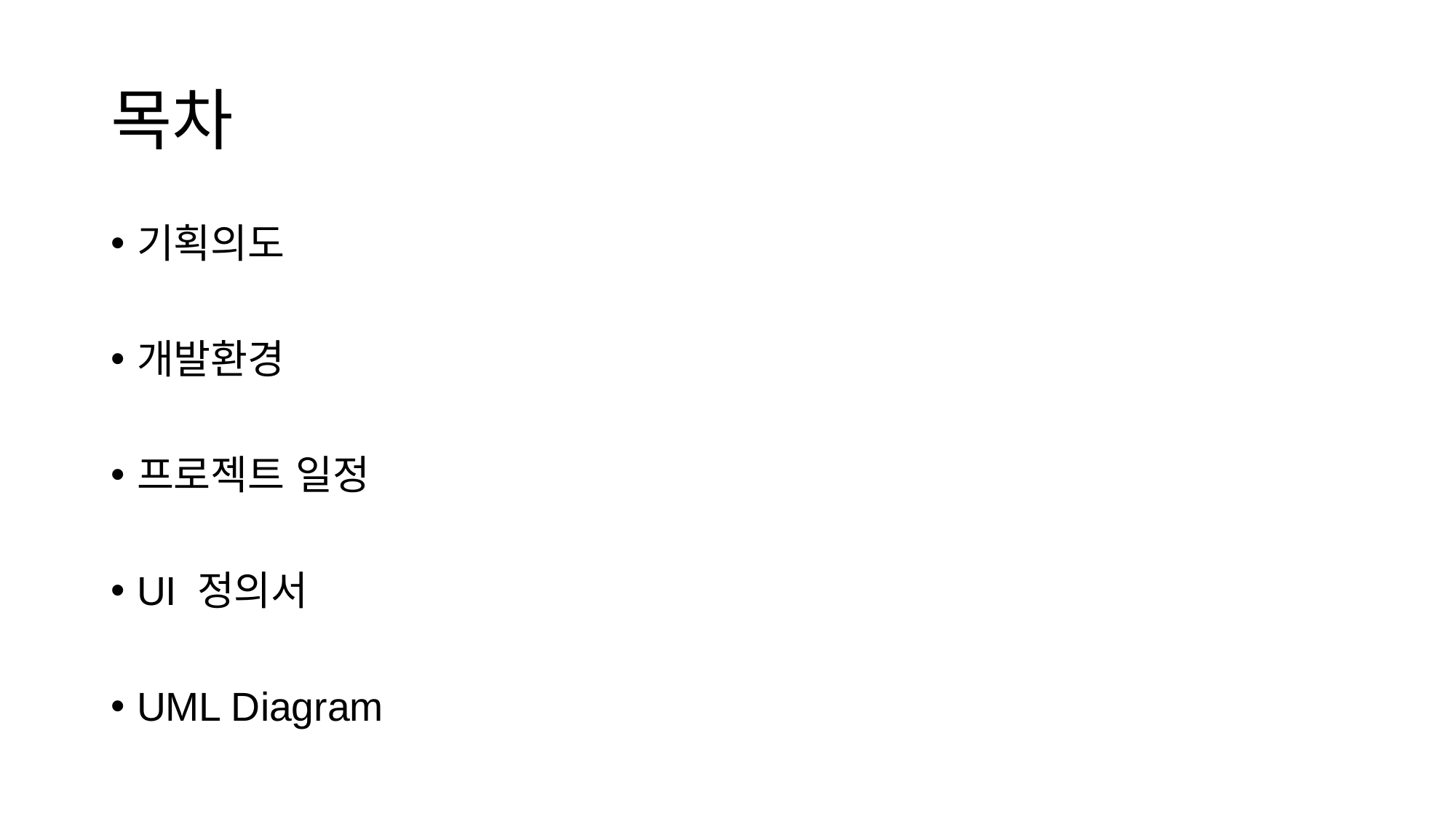

# 목차
기획의도

개발환경

프로젝트 일정

UI 정의서

UML Diagram